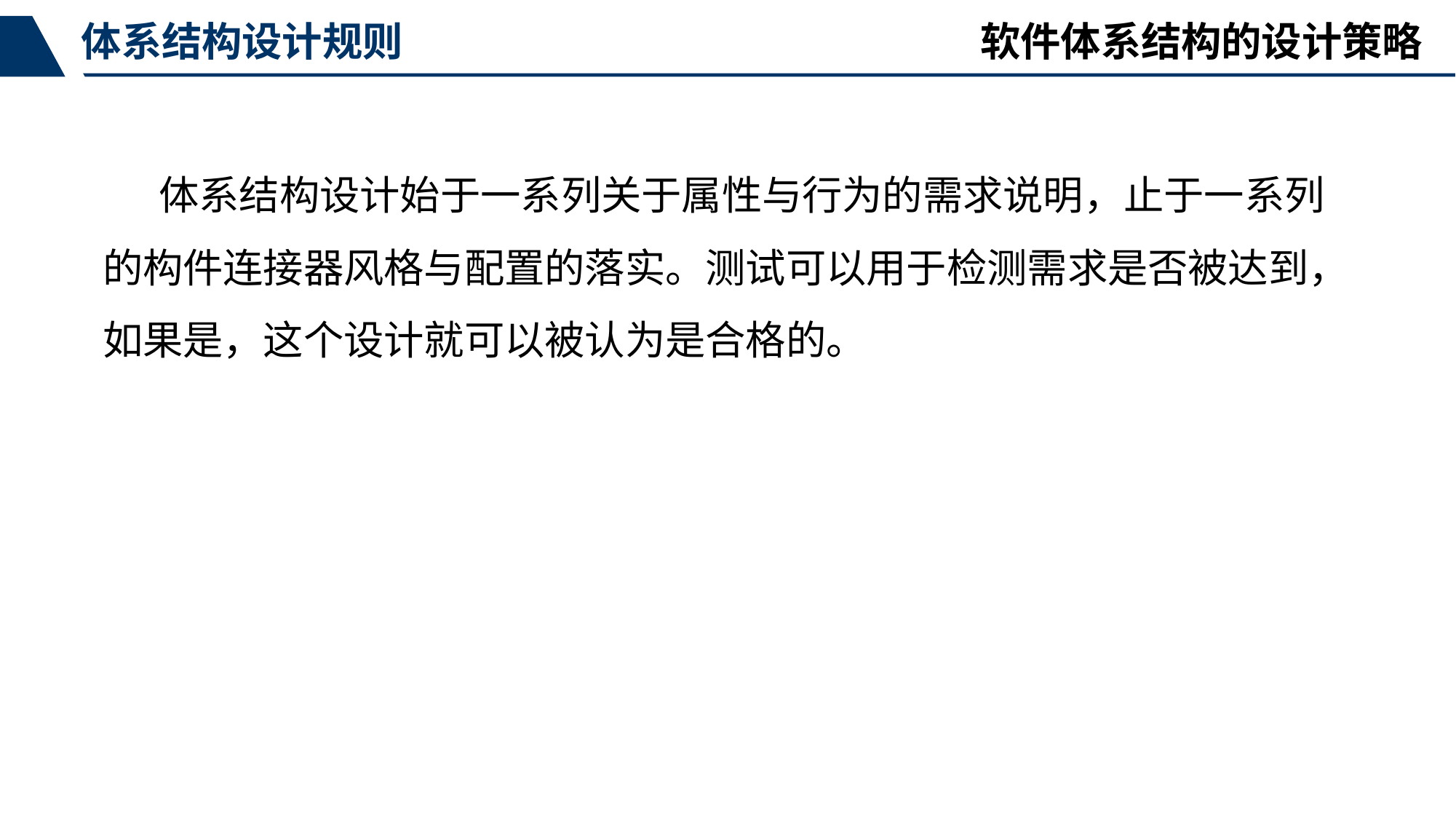

软件体系结构的设计策略

体系结构设计规则

   体系结构设计始于一系列关于属性与行为的需求说明，止于一系列的构件连接器风格与配置的落实。测试可以用于检测需求是否被达到，如果是，这个设计就可以被认为是合格的。